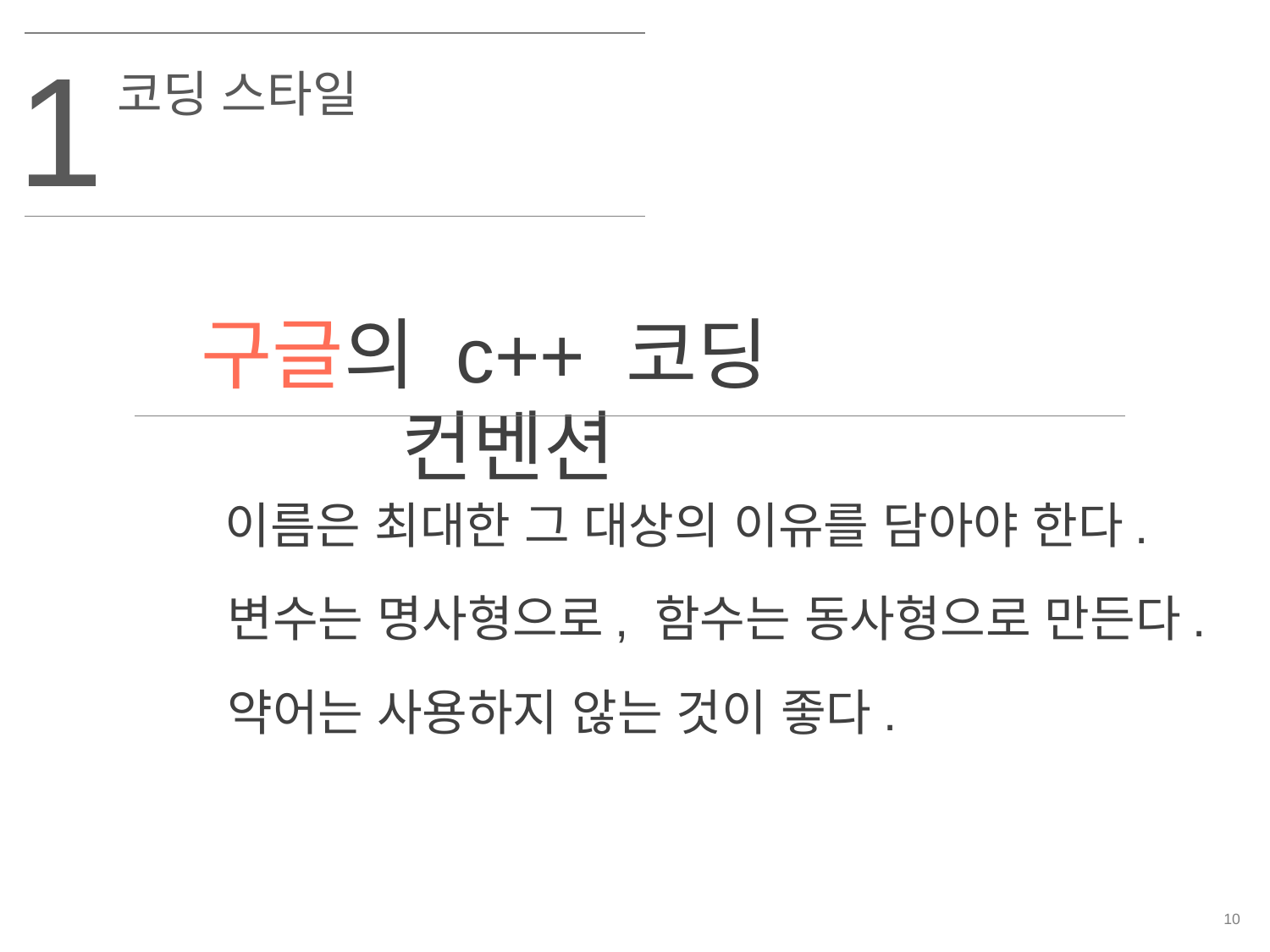

1
코딩 스타일
구글의 c++ 코딩 컨벤션
이름은 최대한 그 대상의 이유를 담아야 한다.
변수는 명사형으로, 함수는 동사형으로 만든다.
약어는 사용하지 않는 것이 좋다.